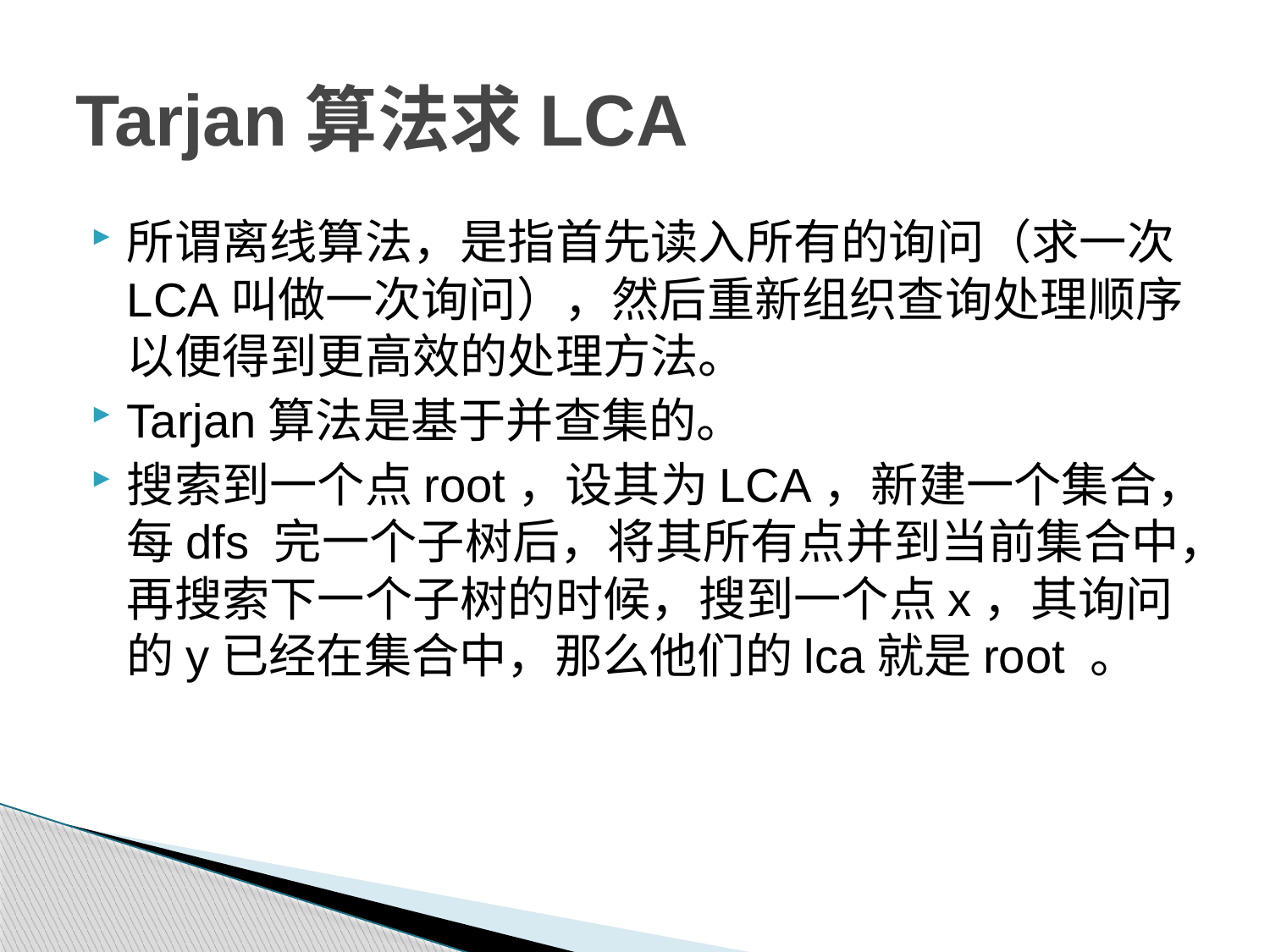

# Tarjan算法求LCA
所谓离线算法，是指首先读入所有的询问（求一次LCA叫做一次询问），然后重新组织查询处理顺序以便得到更高效的处理方法。
Tarjan算法是基于并查集的。
搜索到一个点root，设其为LCA，新建一个集合，每dfs 完一个子树后，将其所有点并到当前集合中，再搜索下一个子树的时候，搜到一个点x，其询问的y已经在集合中，那么他们的lca就是root 。